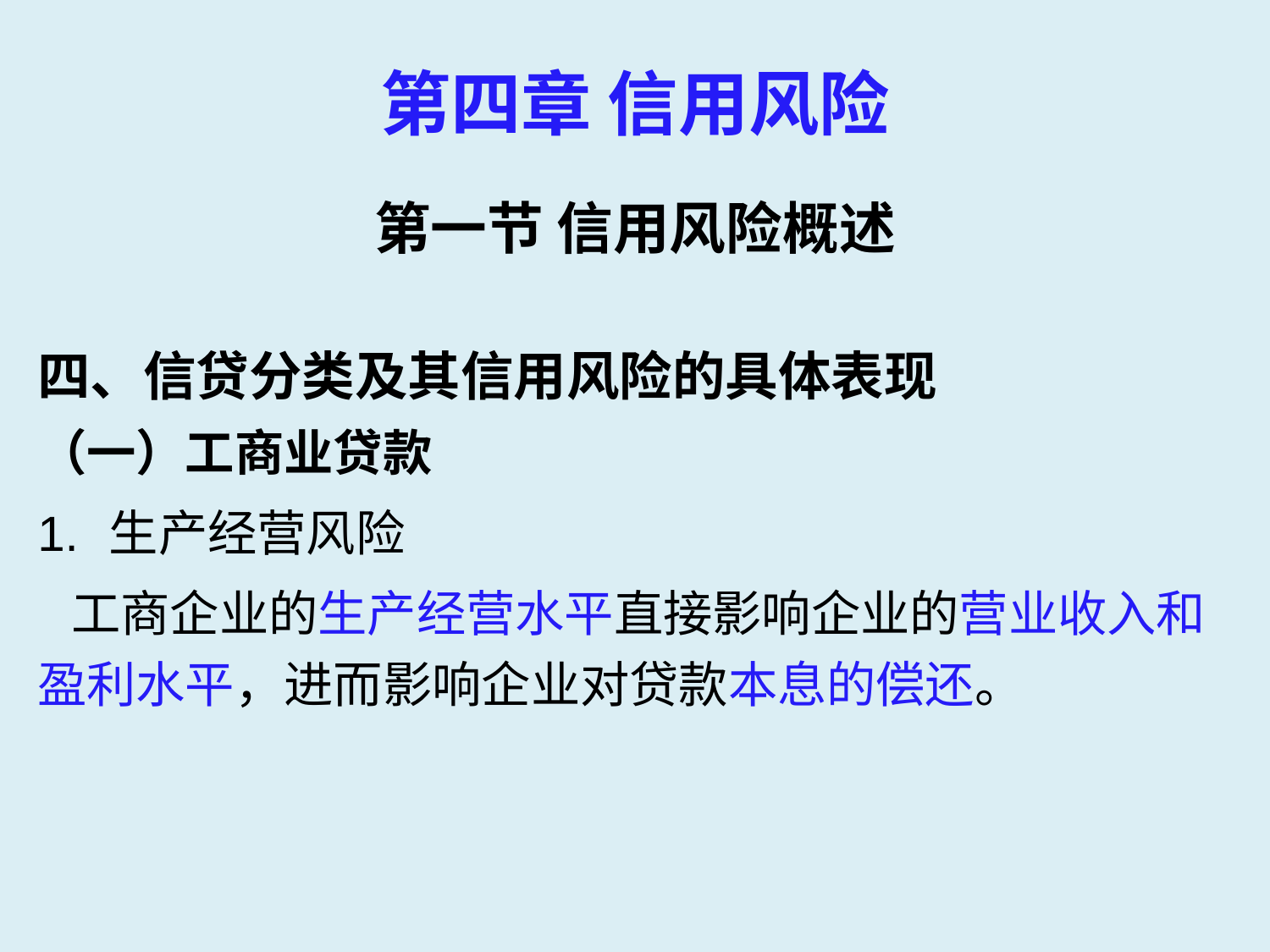

# 第四章 信用风险
第一节 信用风险概述

四、信贷分类及其信用风险的具体表现
（一）工商业贷款
生产经营风险
  工商企业的生产经营水平直接影响企业的营业收入和盈利水平，进而影响企业对贷款本息的偿还。